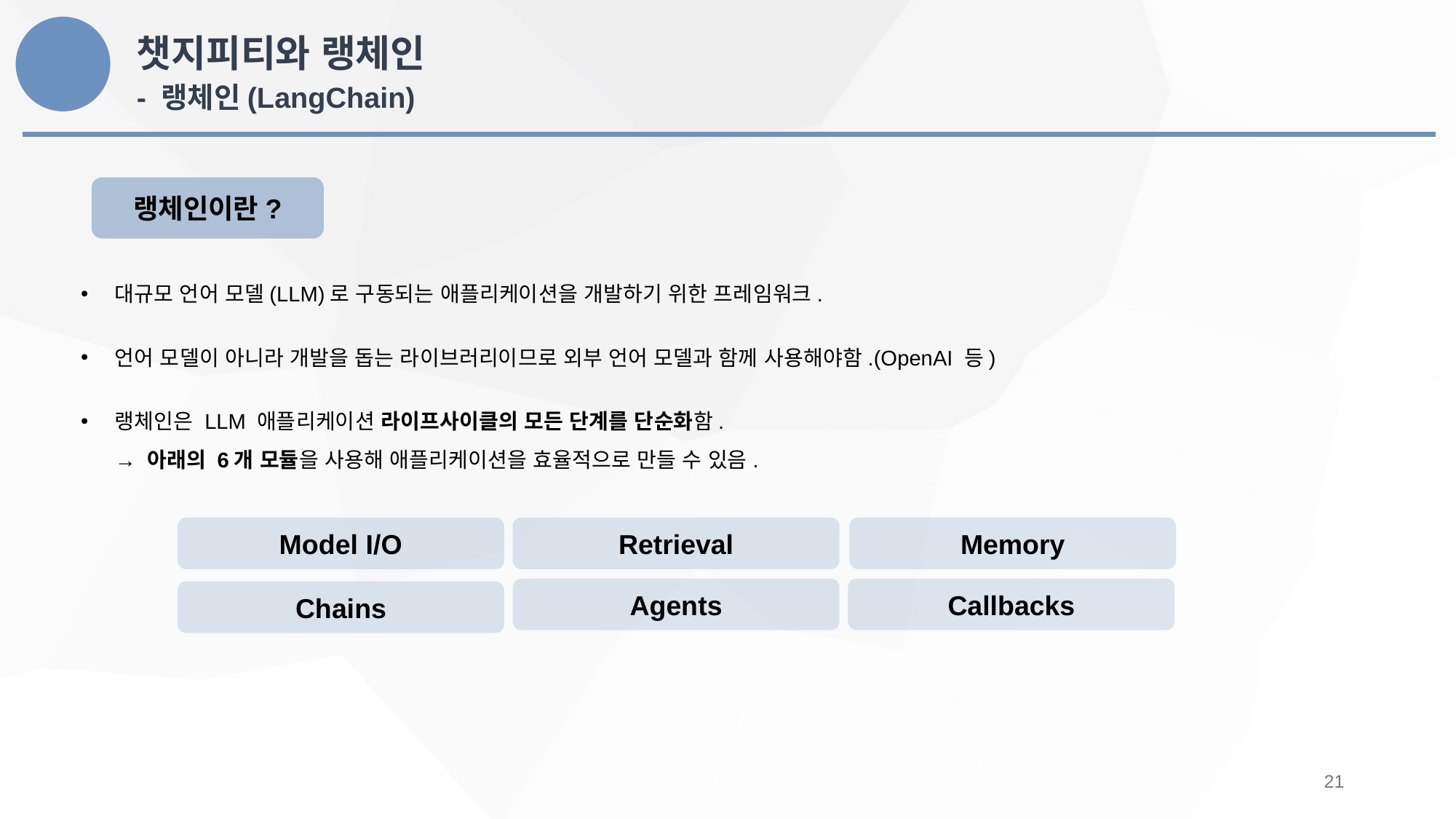

챗지피티와 랭체인
- 랭체인(LangChain)
랭체인이란?
대규모 언어 모델(LLM)로 구동되는 애플리케이션을 개발하기 위한 프레임워크.

언어 모델이 아니라 개발을 돕는 라이브러리이므로 외부 언어 모델과 함께 사용해야함.(OpenAI 등)

랭체인은 LLM 애플리케이션 라이프사이클의 모든 단계를 단순화함.
→ 아래의 6개 모듈을 사용해 애플리케이션을 효율적으로 만들 수 있음.
Model I/O
Retrieval
Memory
Agents
Callbacks
Chains
21